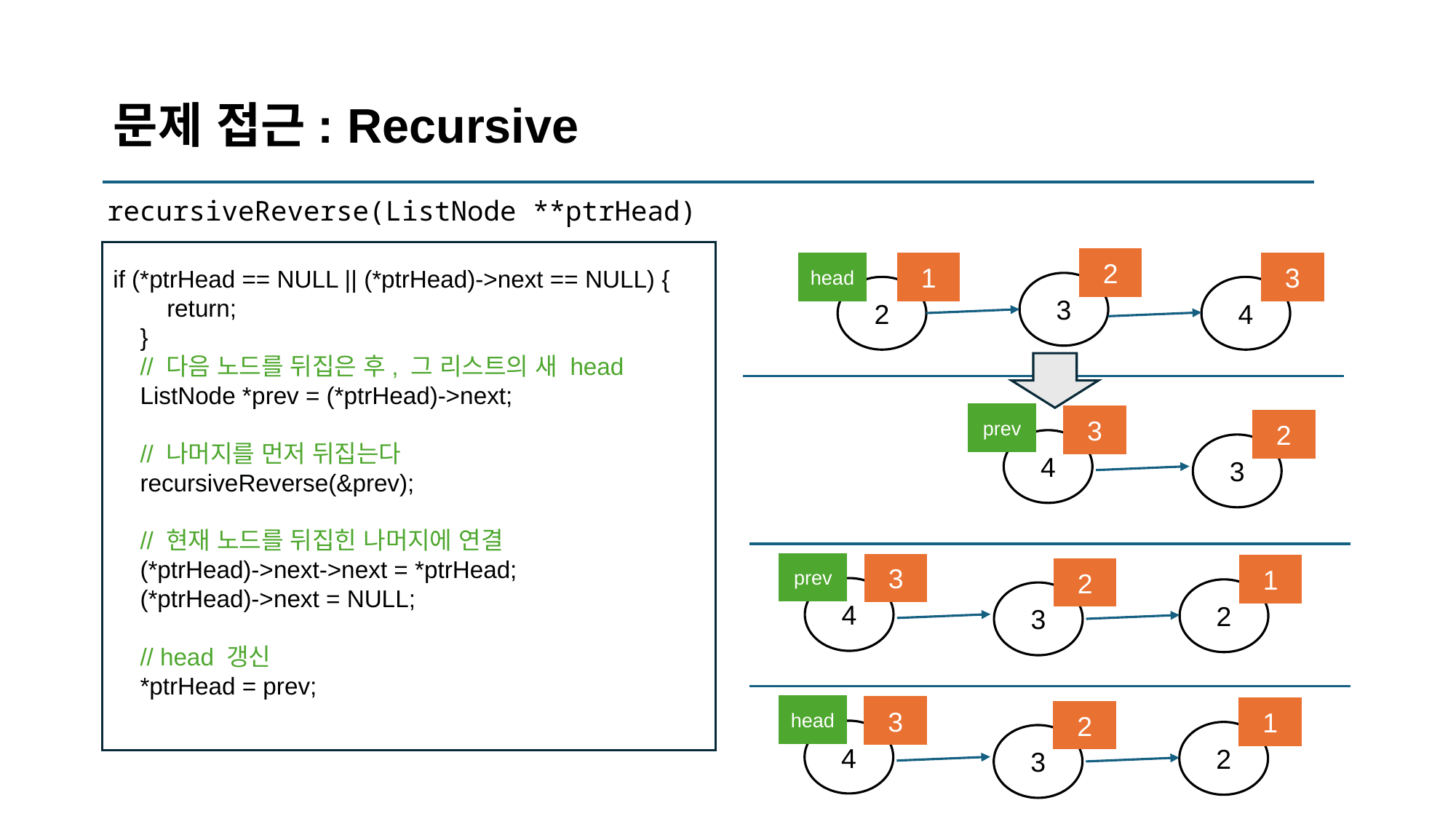

# 문제 접근: Recursive
recursiveReverse(ListNode **ptrHead)
if (*ptrHead == NULL || (*ptrHead)->next == NULL) {
        return;
    }
    // 다음 노드를 뒤집은 후, 그 리스트의 새 head
    ListNode *prev = (*ptrHead)->next;

    // 나머지를 먼저 뒤집는다
    recursiveReverse(&prev);

    // 현재 노드를 뒤집힌 나머지에 연결
    (*ptrHead)->next->next = *ptrHead;
    (*ptrHead)->next = NULL;

    // head 갱신
    *ptrHead = prev;

2
3
head
1
2
3
4

prev
3
4
2
3
prev
3
4
1
2
2
3
head
3
4
1
2
2
3